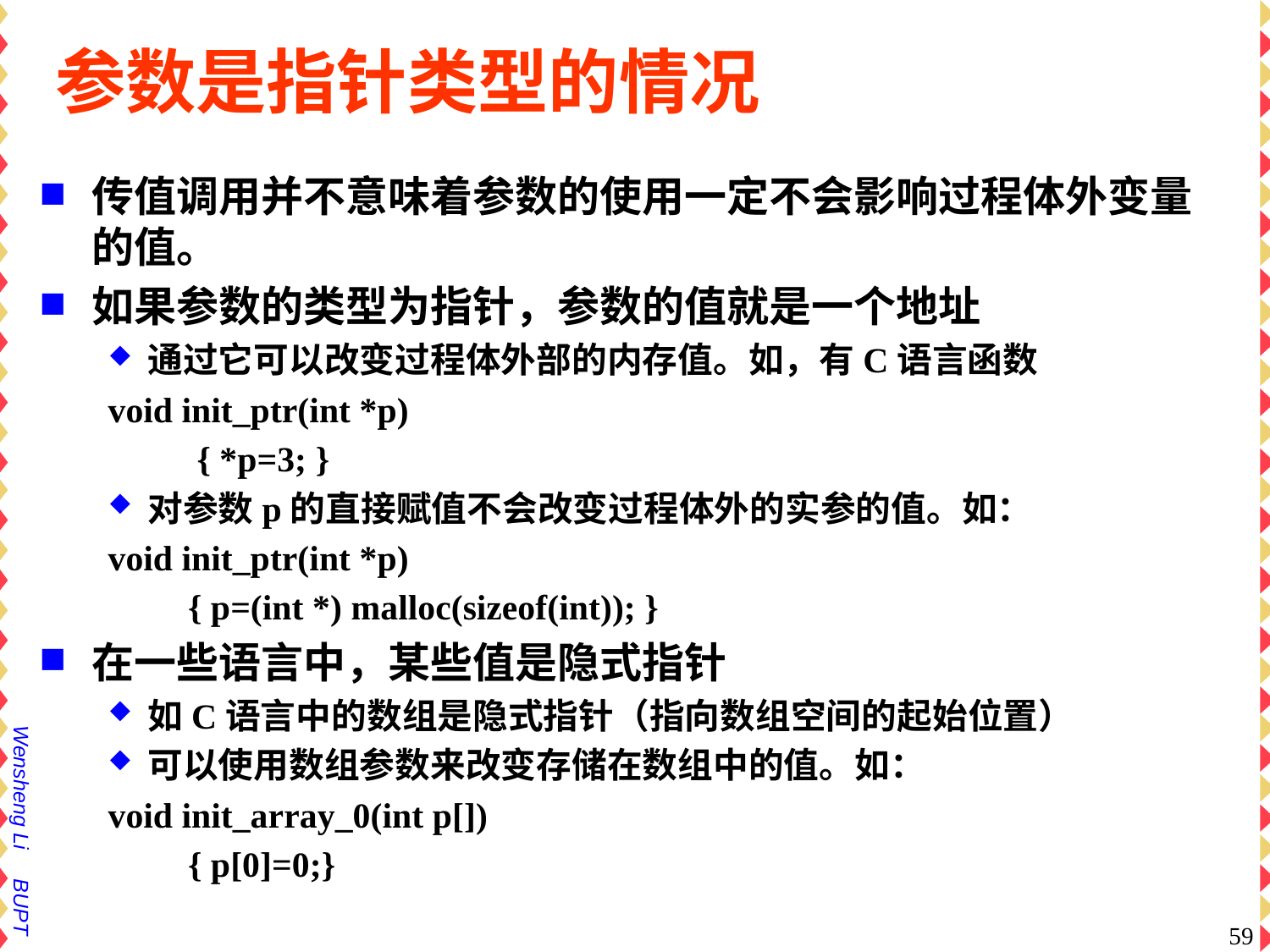

# 参数是指针类型的情况
传值调用并不意味着参数的使用一定不会影响过程体外变量的值。
如果参数的类型为指针，参数的值就是一个地址
通过它可以改变过程体外部的内存值。如，有C语言函数
void init_ptr(int *p)
          { *p=3; }
对参数p的直接赋值不会改变过程体外的实参的值。如：
void init_ptr(int *p)
         { p=(int *) malloc(sizeof(int)); }
在一些语言中，某些值是隐式指针
如C语言中的数组是隐式指针（指向数组空间的起始位置）
可以使用数组参数来改变存储在数组中的值。如：
void init_array_0(int p[])
         { p[0]=0;}
59